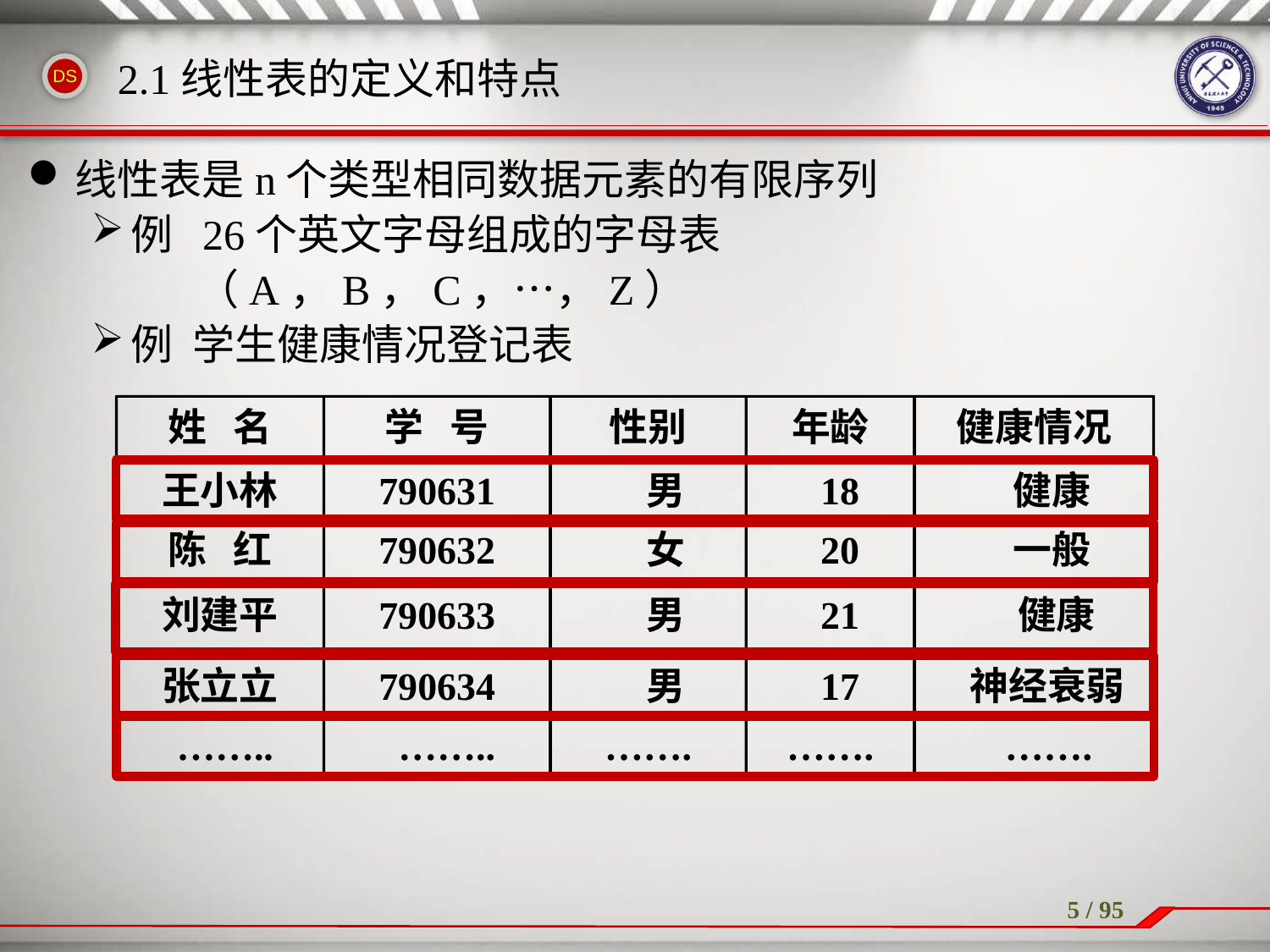

# 2.1线性表的定义和特点
线性表是n个类型相同数据元素的有限序列
例  26个英文字母组成的字母表
          （A，B，C，…，Z）
例  学生健康情况登记表
姓   名

学   号

性别

年龄

健康情况

王小林

790631
   男
  18
   健康
陈   红

790632
   女
  20
   一般
刘建平

790633
   男
  21
    健康
张立立

790634
   男
  17
  神经衰弱
 ……..

  ……..
…….
…….
   …….